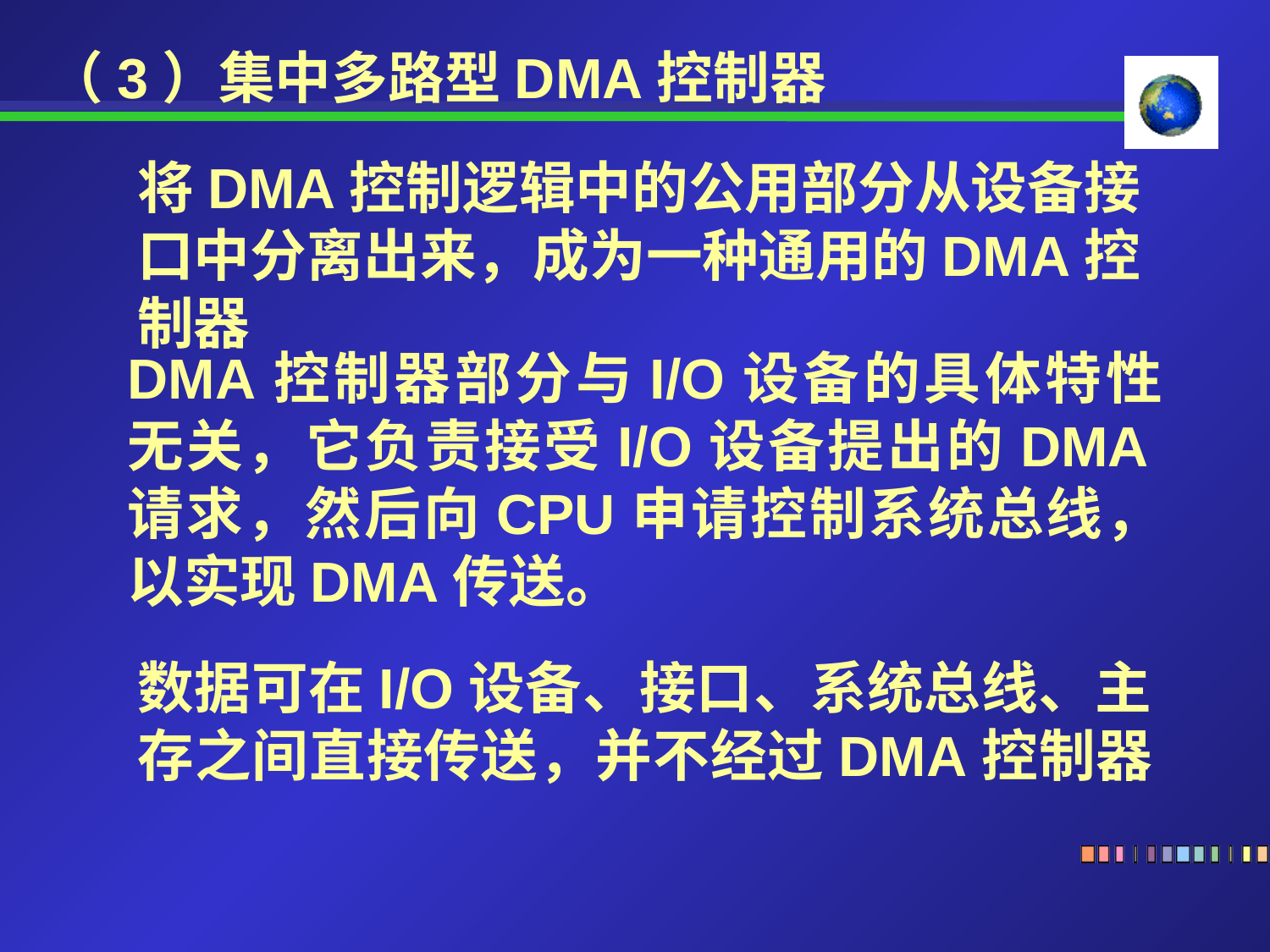

（3）集中多路型DMA控制器
将DMA控制逻辑中的公用部分从设备接口中分离出来，成为一种通用的DMA控制器
DMA控制器部分与I/O设备的具体特性无关，它负责接受I/O设备提出的DMA请求，然后向CPU申请控制系统总线，以实现DMA传送。
数据可在I/O设备、接口、系统总线、主存之间直接传送，并不经过DMA控制器
76